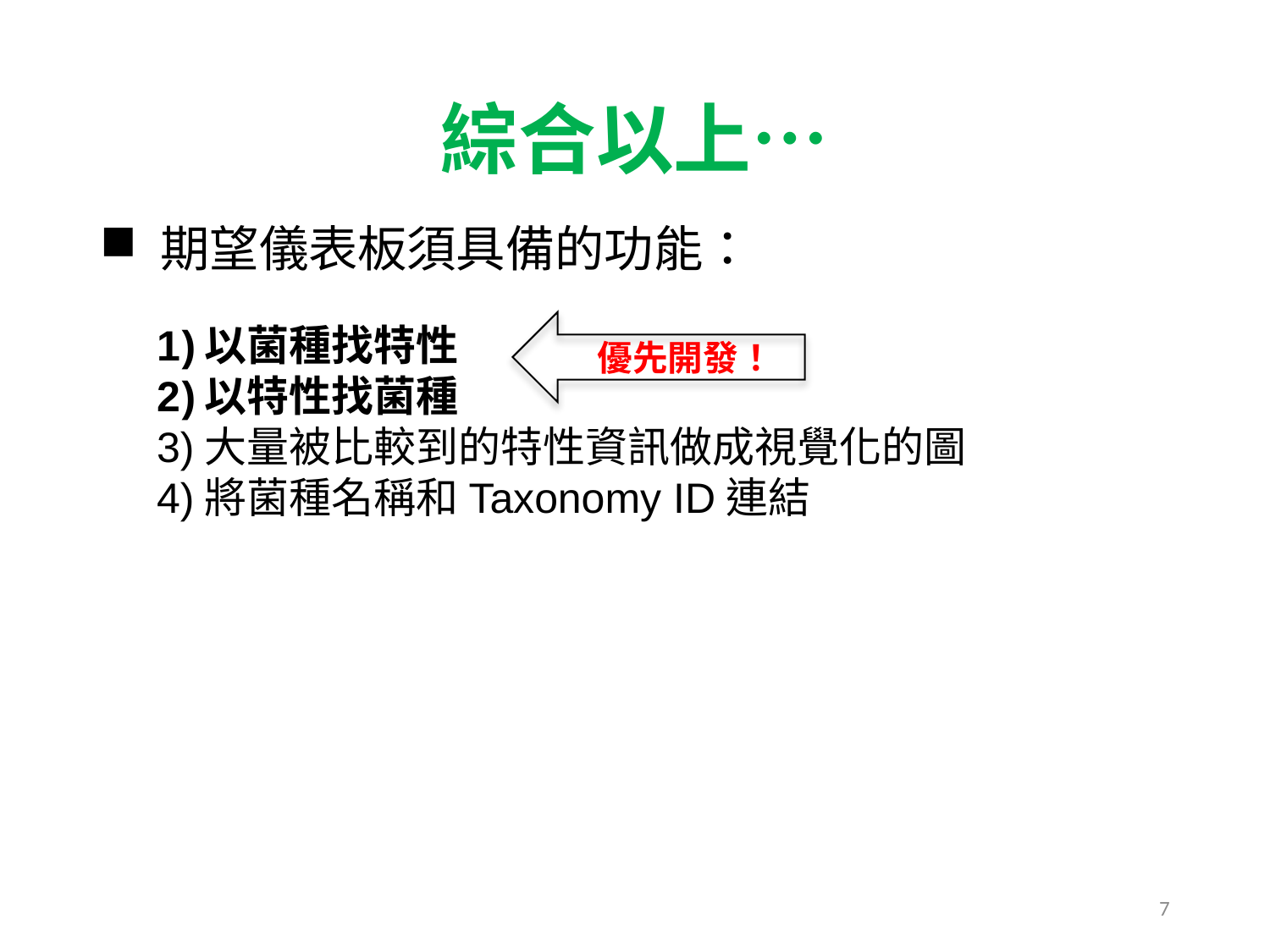

# 綜合以上…
 期望儀表板須具備的功能：
以菌種找特性
以特性找菌種
大量被比較到的特性資訊做成視覺化的圖
將菌種名稱和Taxonomy ID連結

優先開發！
7